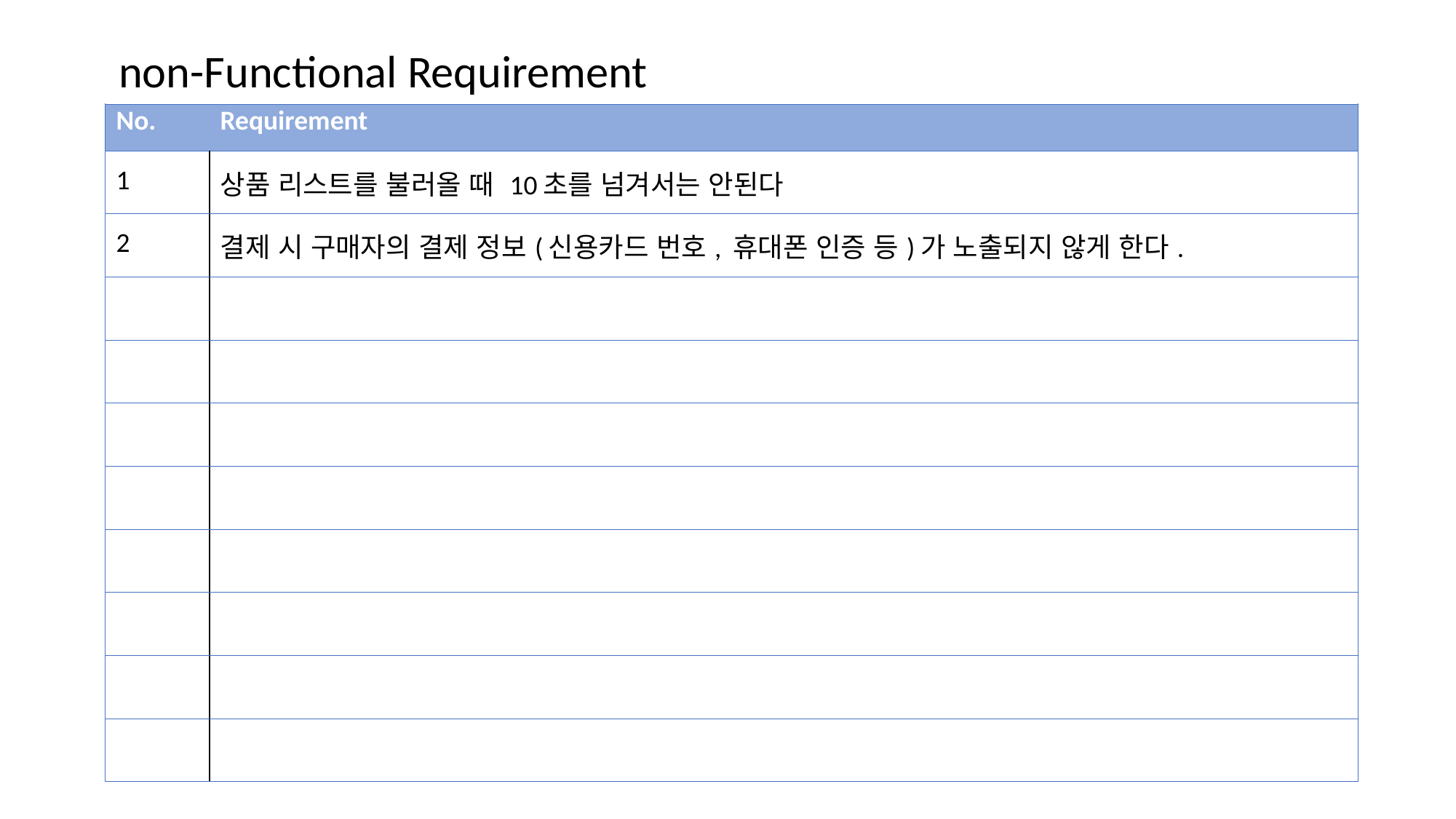

non-Functional Requirement
| No. | Requirement |
| --- | --- |
| 1 | 상품 리스트를 불러올 때 10초를 넘겨서는 안된다 |
| 2 | 결제 시 구매자의 결제 정보(신용카드 번호, 휴대폰 인증 등)가 노출되지 않게 한다. |
|  |  |
|  |  |
|  |  |
|  |  |
|  |  |
|  |  |
|  |  |
|  |  |